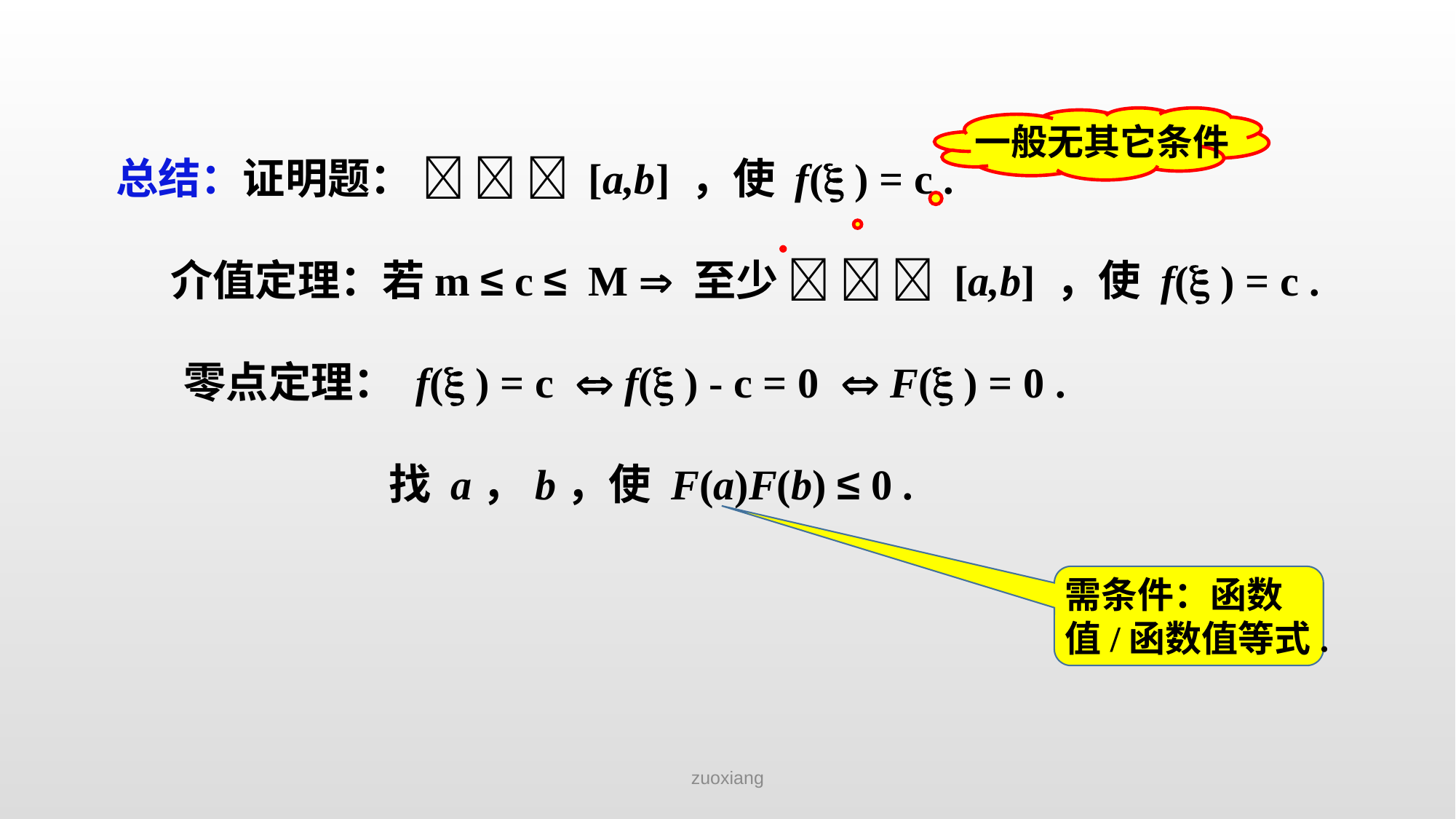

总结：证明题： ∃ ξ ∈ [a,b] ，使 f(ξ ) = c .
	介值定理：若m ≤ c ≤  M ⇒ 至少 ∃ ξ ∈ [a,b] ，使 f(ξ ) = c .
      零点定理： f(ξ ) = c  ⇔ f(ξ ) - c = 0  ⇔ F(ξ ) = 0 .
			找 a，b，使 F(a)F(b) ≤ 0 .

一般无其它条件

需条件：函数值/函数值等式.

zuoxiang
18